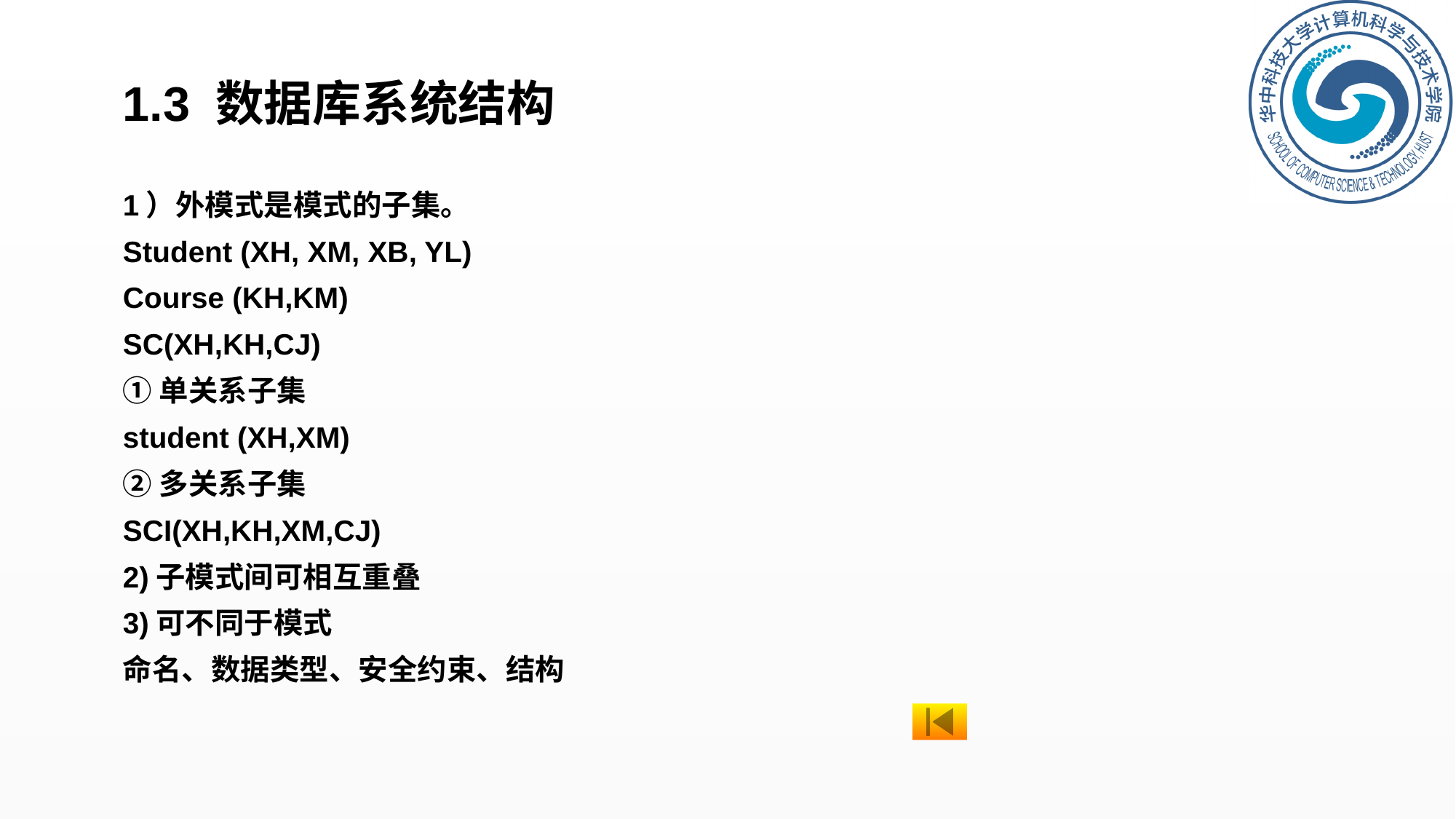

# 1.3 数据库系统结构
1）外模式是模式的子集。
Student (XH, XM, XB, YL)
Course (KH,KM)
SC(XH,KH,CJ)
①单关系子集
student (XH,XM)
②多关系子集
SCI(XH,KH,XM,CJ)
2)子模式间可相互重叠
3)可不同于模式
命名、数据类型、安全约束、结构